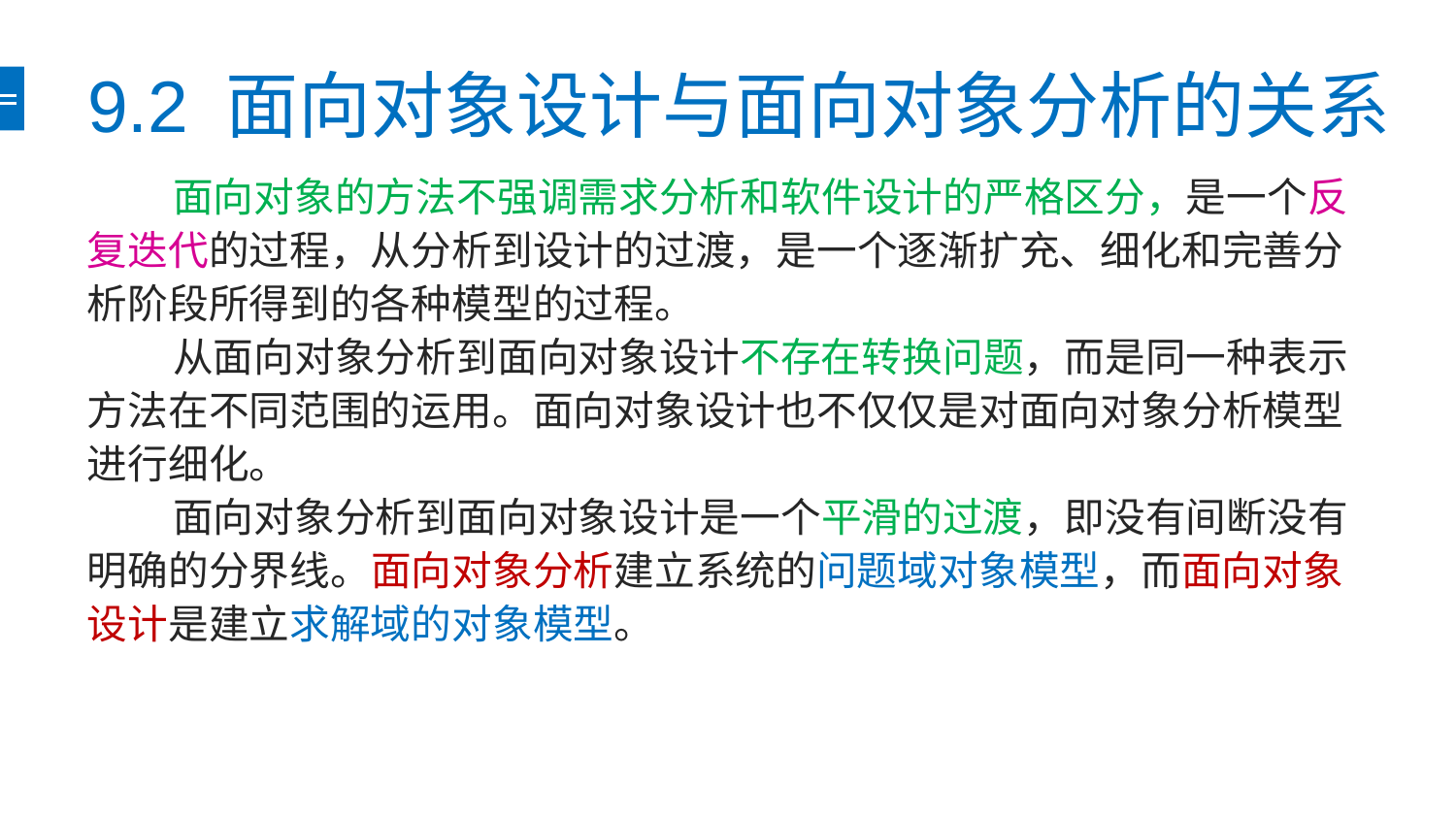

# 9.2 面向对象设计与面向对象分析的关系
面向对象的方法不强调需求分析和软件设计的严格区分，是一个反复迭代的过程，从分析到设计的过渡，是一个逐渐扩充、细化和完善分析阶段所得到的各种模型的过程。
从面向对象分析到面向对象设计不存在转换问题，而是同一种表示方法在不同范围的运用。面向对象设计也不仅仅是对面向对象分析模型进行细化。
面向对象分析到面向对象设计是一个平滑的过渡，即没有间断没有明确的分界线。面向对象分析建立系统的问题域对象模型，而面向对象设计是建立求解域的对象模型。